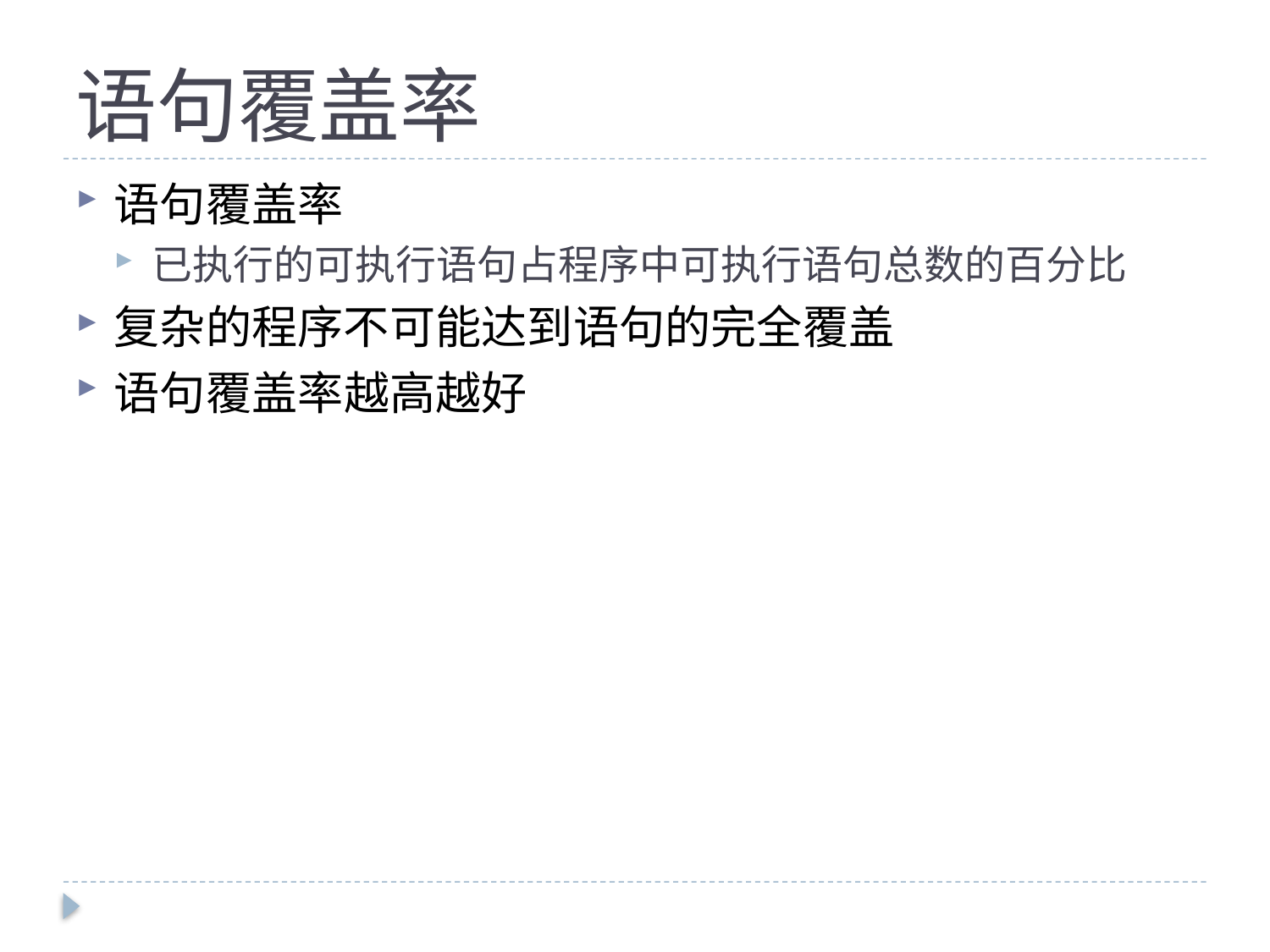

# 语句覆盖率
语句覆盖率
已执行的可执行语句占程序中可执行语句总数的百分比
复杂的程序不可能达到语句的完全覆盖
语句覆盖率越高越好